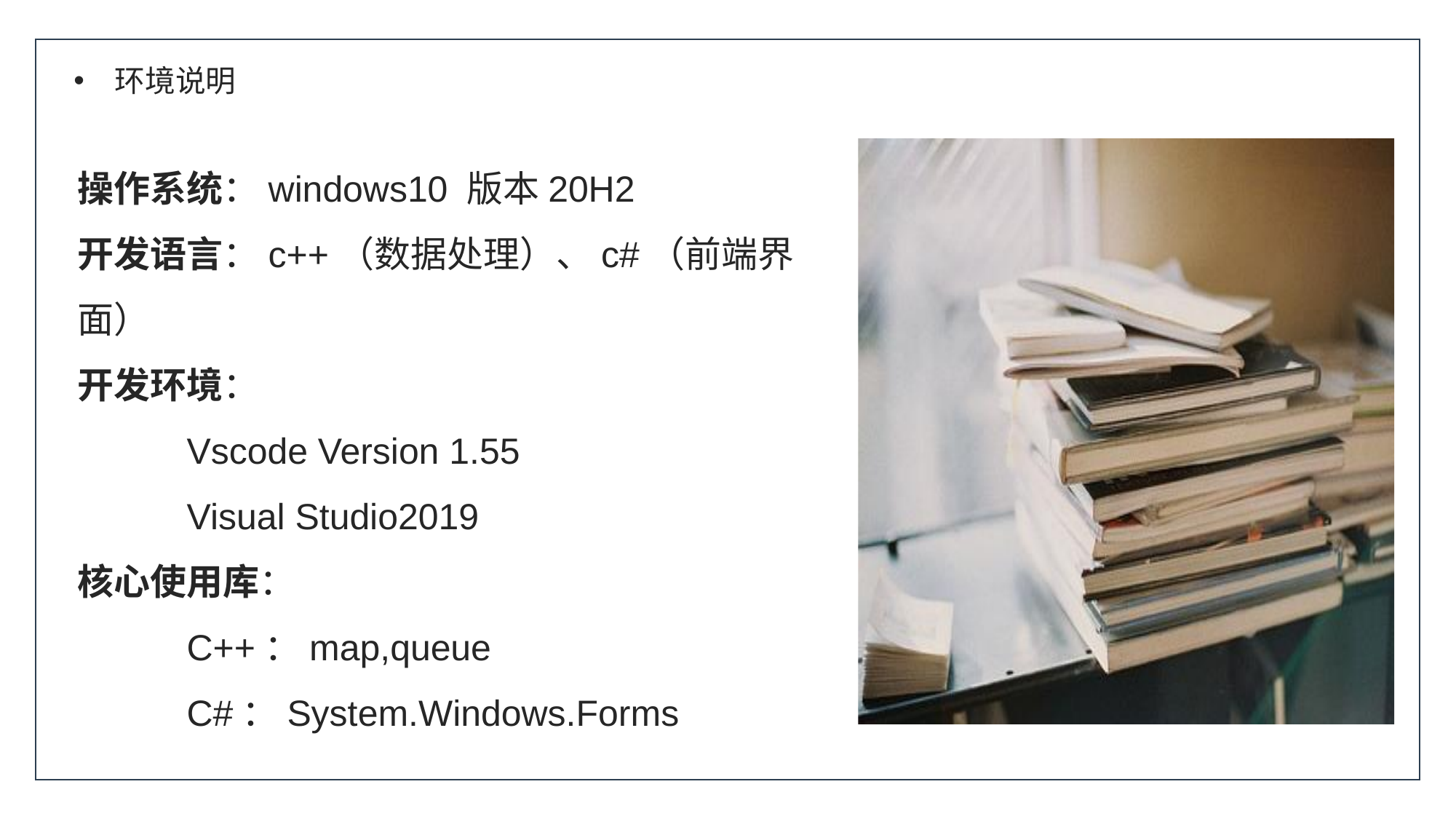

环境说明
操作系统：windows10 版本20H2
开发语言：c++（数据处理）、c#（前端界面）
开发环境：
	Vscode Version 1.55
	Visual Studio2019
核心使用库：
	C++：map,queue
	C#：System.Windows.Forms